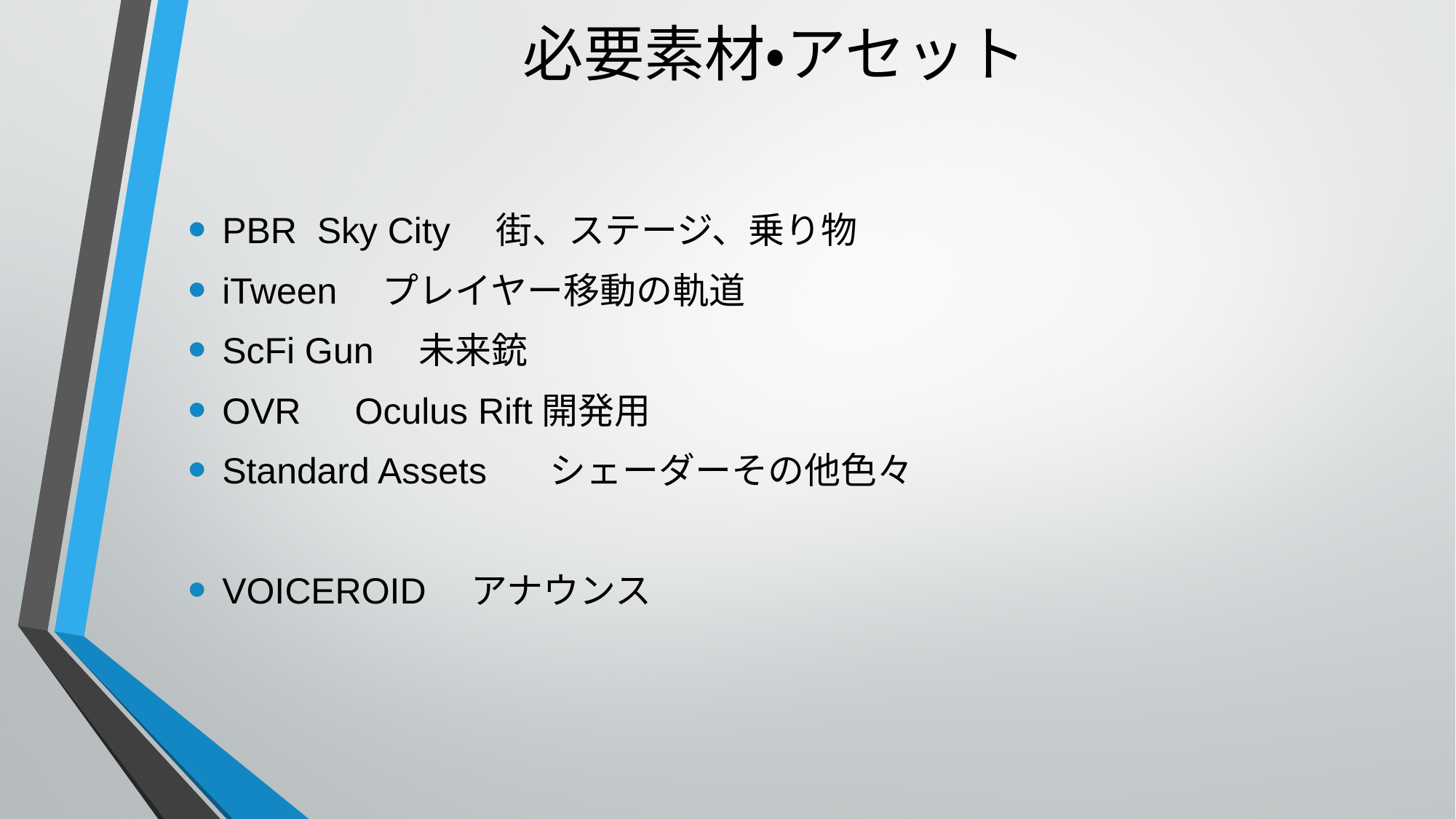

# 必要素材・アセット
PBR  Sky City　街、ステージ、乗り物
iTween　プレイヤー移動の軌道
ScFi Gun　未来銃
OVR　Oculus Rift開発用
Standard Assets	シェーダーその他色々

VOICEROID　アナウンス